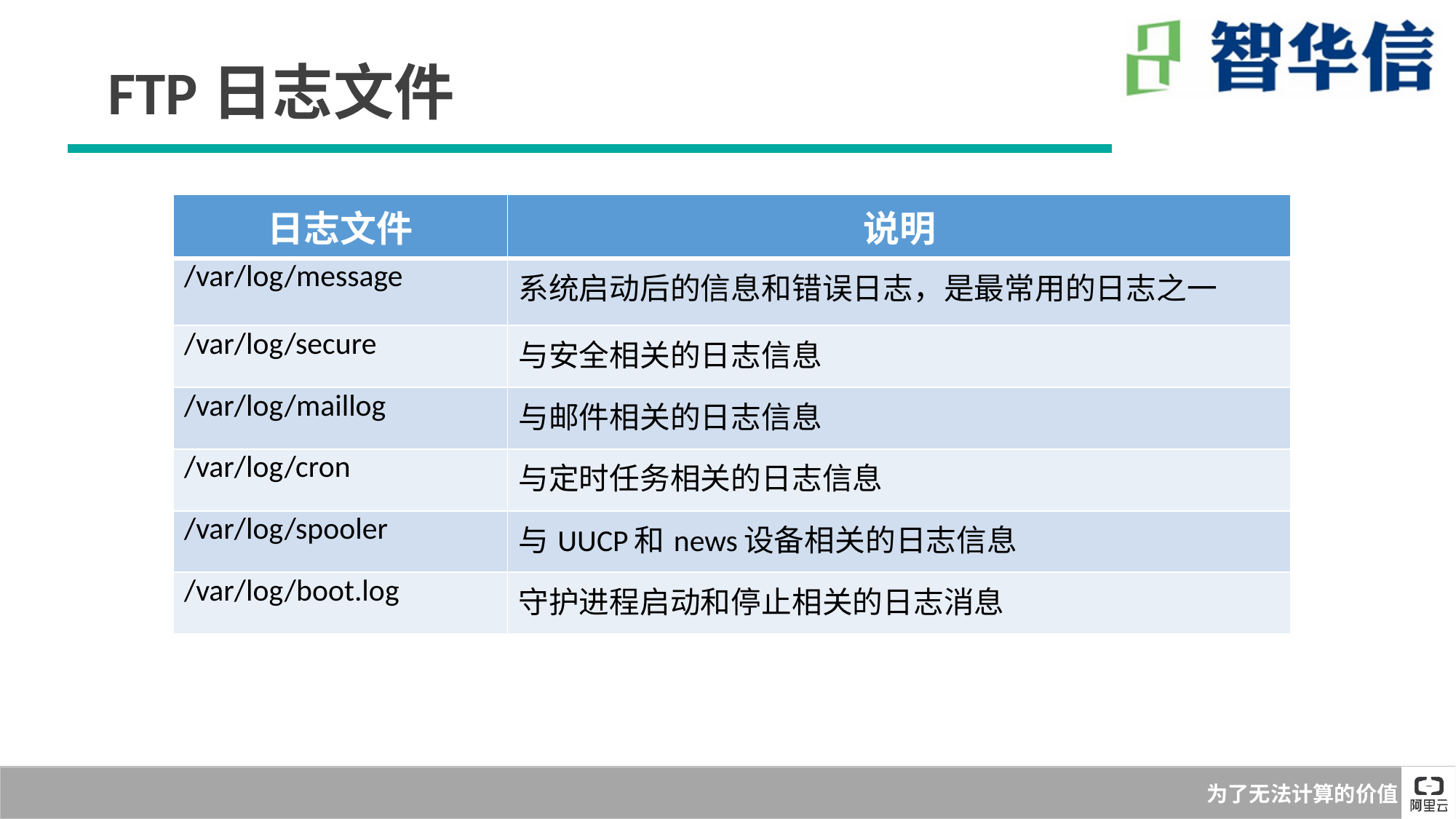

FTP日志文件
| 日志文件 | 说明 |
| --- | --- |
| /var/log/message | 系统启动后的信息和错误日志，是最常用的日志之一 |
| /var/log/secure | 与安全相关的日志信息 |
| /var/log/maillog | 与邮件相关的日志信息 |
| /var/log/cron | 与定时任务相关的日志信息 |
| /var/log/spooler | 与UUCP和news设备相关的日志信息 |
| /var/log/boot.log | 守护进程启动和停止相关的日志消息 |